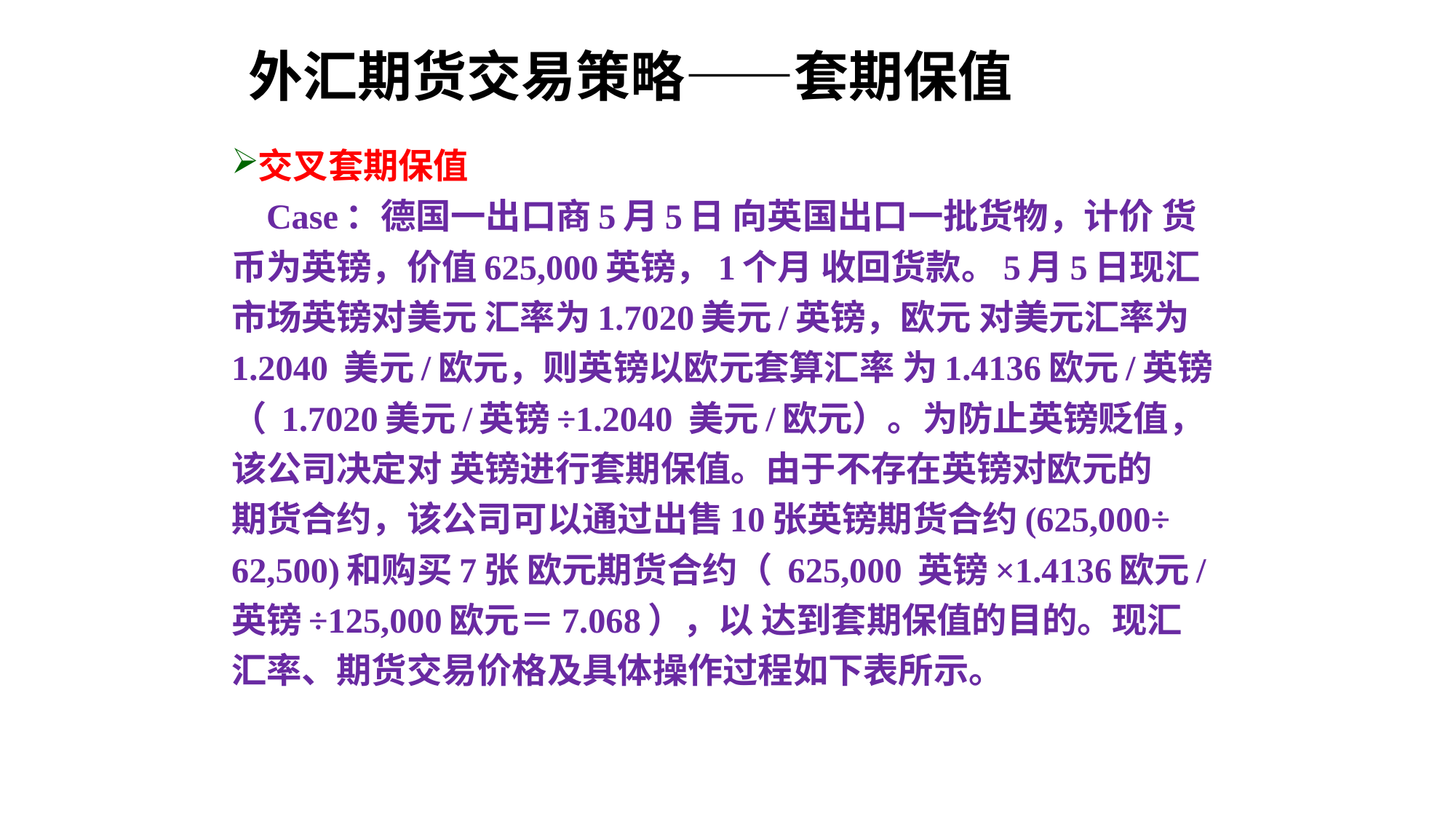

外汇期货交易策略——套期保值
交叉套期保值
    Case：德国一出口商5月5日 向英国出口一批货物，计价 货
币为英镑，价值625,000英镑，1个月 收回货款。5月5日现汇
市场英镑对美元 汇率为1.7020美元/英镑，欧元 对美元汇率为
1.2040 美元/欧元，则英镑以欧元套算汇率 为1.4136欧元/英镑
（ 1.7020美元/英镑÷1.2040 美元/欧元）。为防止英镑贬值，
该公司决定对 英镑进行套期保值。由于不存在英镑对欧元的
期货合约，该公司可以通过出售10张英镑期货合约(625,000÷
62,500)和购买7张 欧元期货合约（ 625,000 英镑×1.4136欧元/
英镑÷125,000欧元＝7.068），以 达到套期保值的目的。现汇
汇率、期货交易价格及具体操作过程如下表所示。